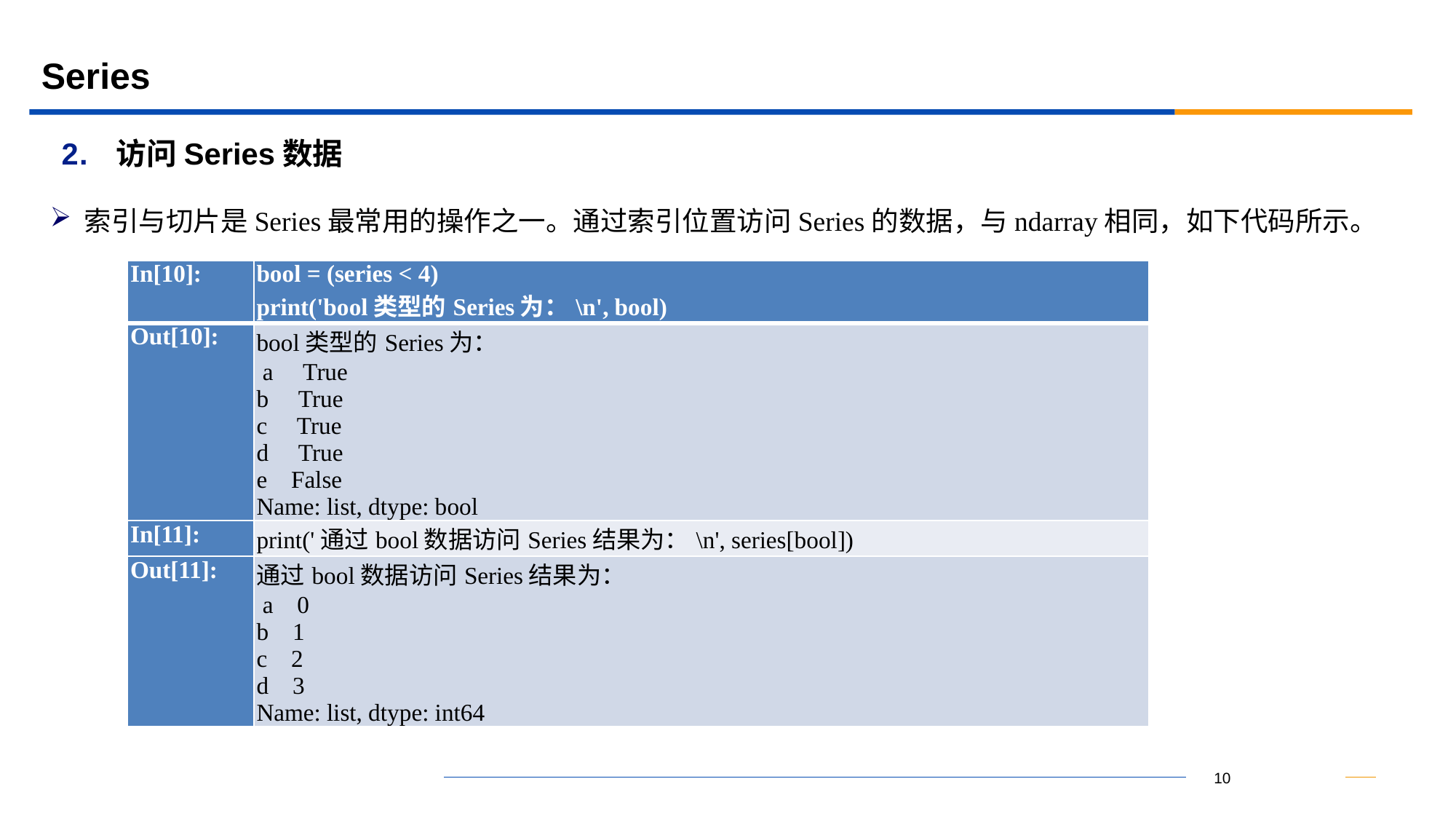

# Series
访问Series数据
索引与切片是Series最常用的操作之一。通过索引位置访问Series的数据，与ndarray相同，如下代码所示。
| In[10]: | bool = (series < 4) print('bool类型的Series为：\n', bool) |
| --- | --- |
| Out[10]: | bool类型的Series为： a True b True c True d True e False Name: list, dtype: bool |
| In[11]: | print('通过bool数据访问Series结果为：\n', series[bool]) |
| Out[11]: | 通过bool数据访问Series结果为： a 0 b 1 c 2 d 3 Name: list, dtype: int64 |